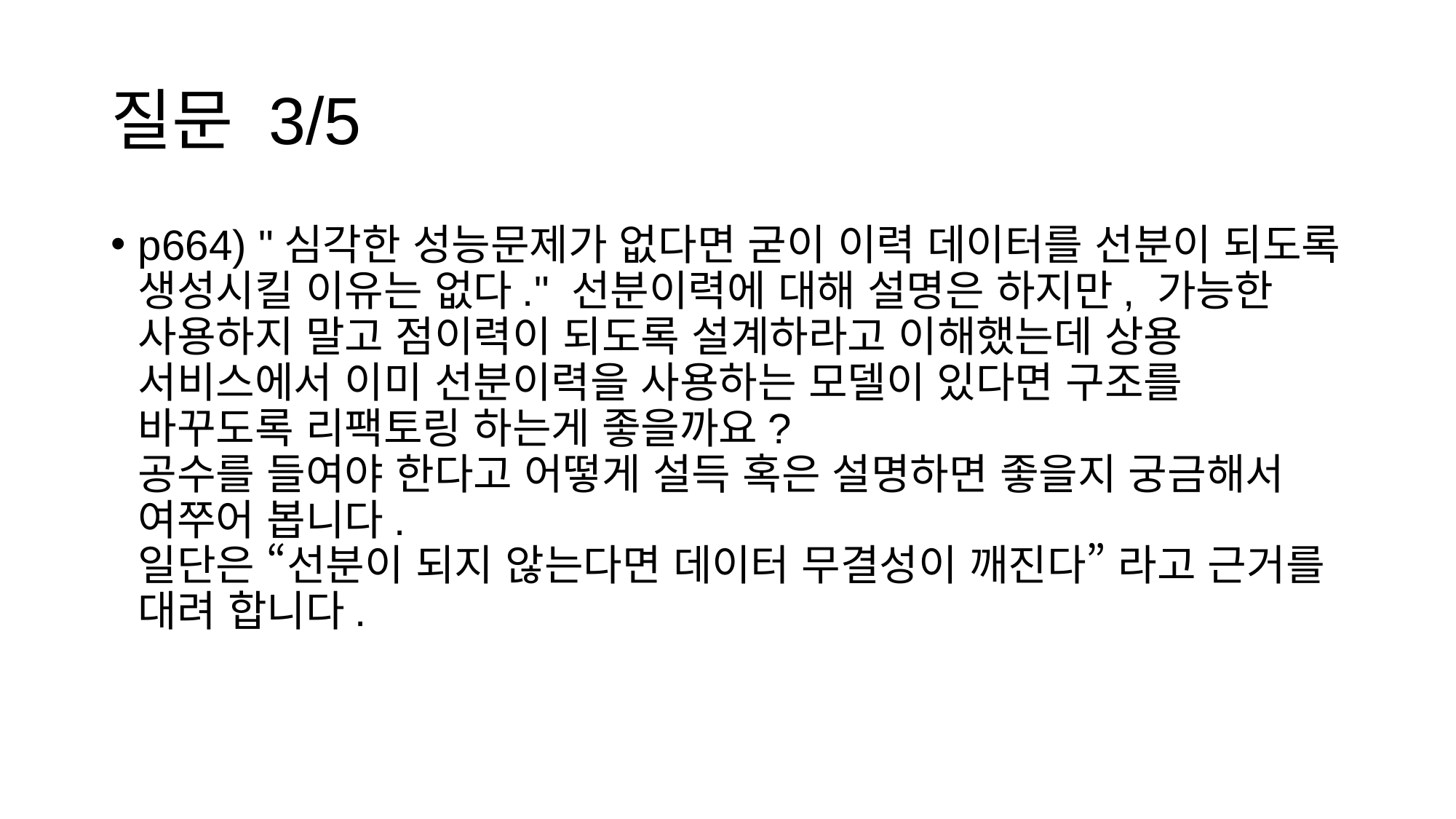

# 질문 3/5
p664) "심각한 성능문제가 없다면 굳이 이력 데이터를 선분이 되도록 생성시킬 이유는 없다." 선분이력에 대해 설명은 하지만, 가능한 사용하지 말고 점이력이 되도록 설계하라고 이해했는데 상용 서비스에서 이미 선분이력을 사용하는 모델이 있다면 구조를 바꾸도록 리팩토링 하는게 좋을까요?
공수를 들여야 한다고 어떻게 설득 혹은 설명하면 좋을지 궁금해서 여쭈어 봅니다.
일단은 “선분이 되지 않는다면 데이터 무결성이 깨진다” 라고 근거를 대려 합니다.